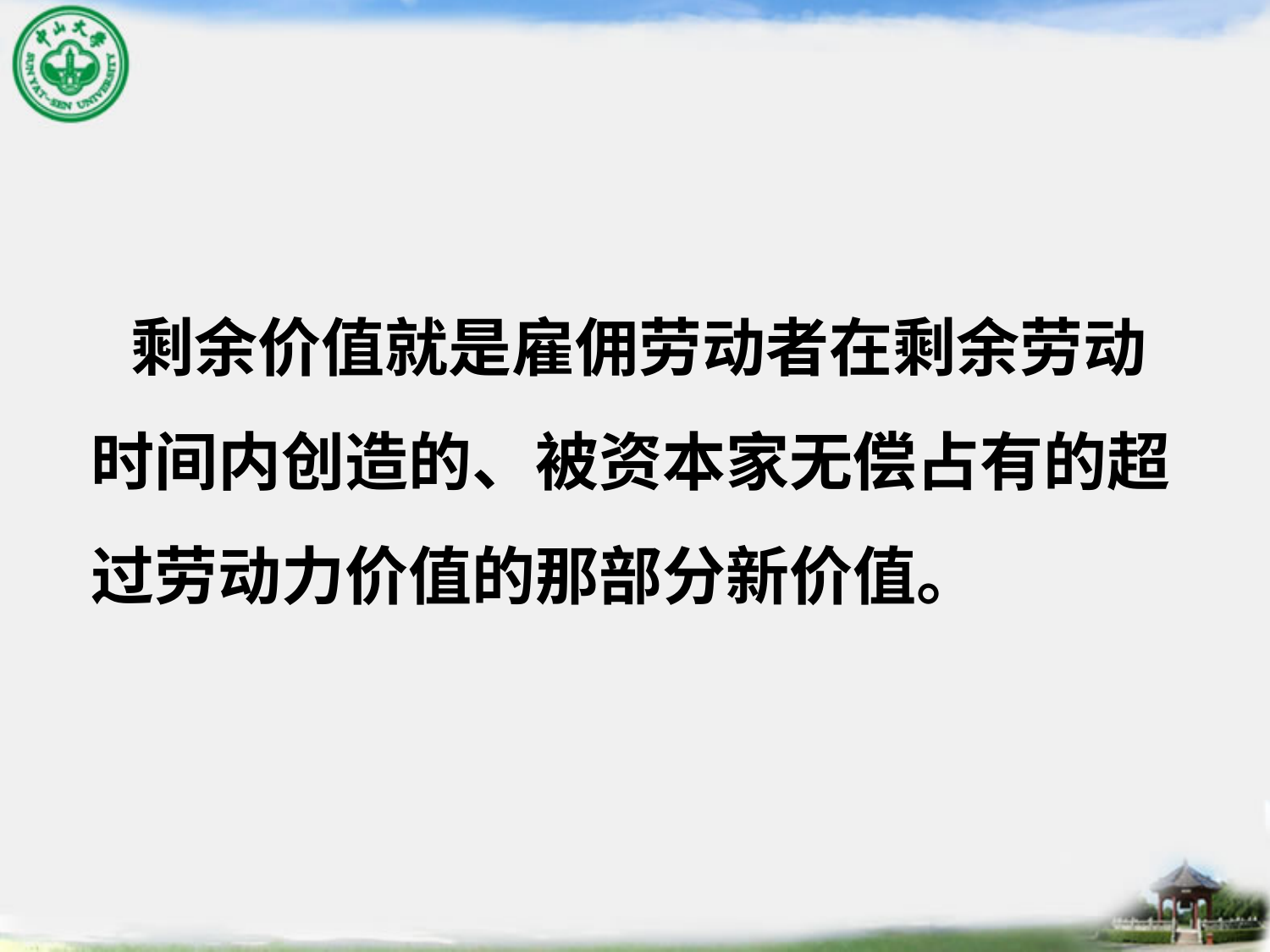

剩余价值就是雇佣劳动者在剩余劳动时间内创造的、被资本家无偿占有的超过劳动力价值的那部分新价值。